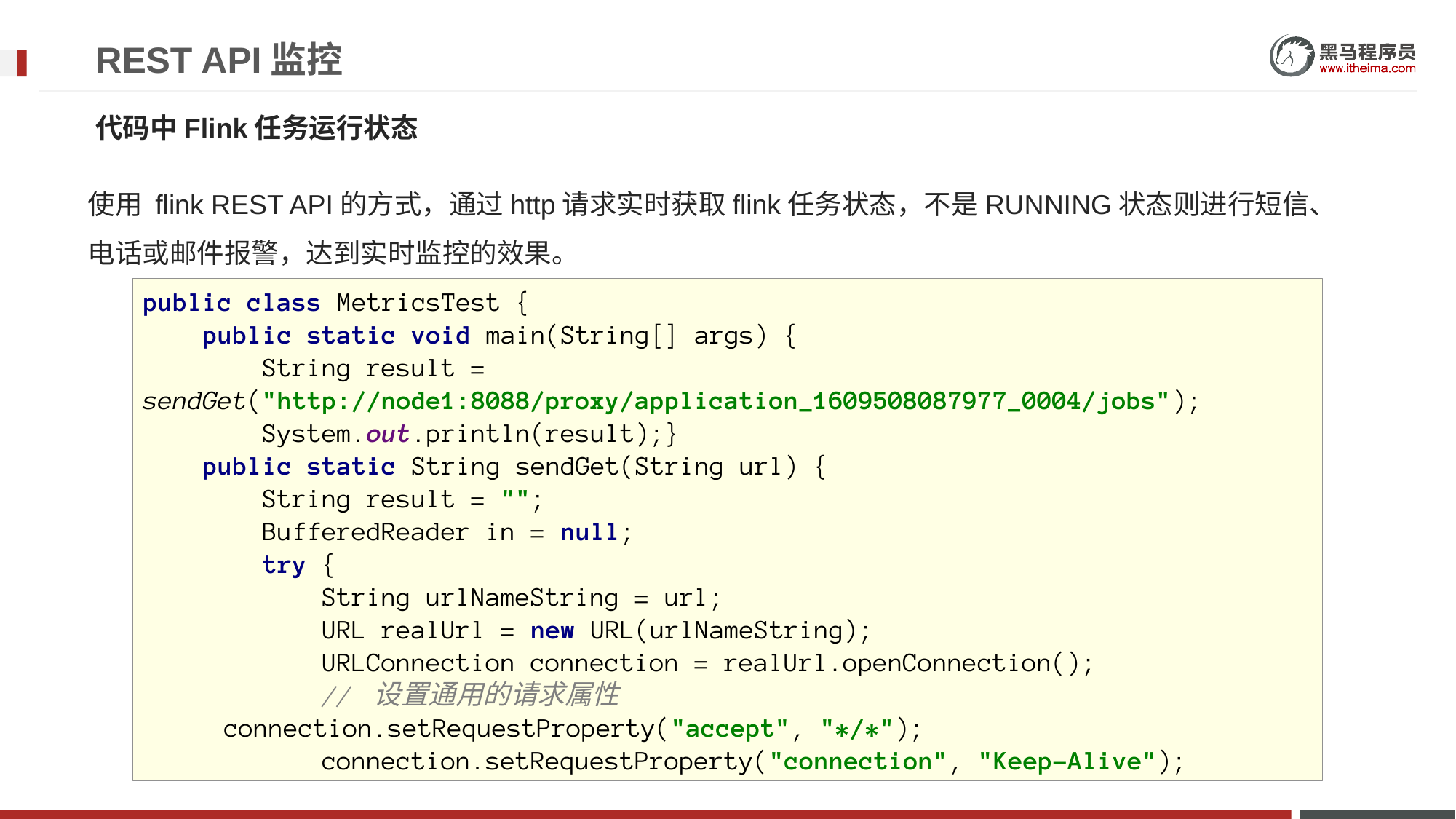

# REST API监控
代码中Flink任务运行状态
使用 flink REST API的方式，通过http请求实时获取flink任务状态，不是RUNNING状态则进行短信、电话或邮件报警，达到实时监控的效果。
public class MetricsTest {
    public static void main(String[] args) {
        String result = sendGet("http://node1:8088/proxy/application_1609508087977_0004/jobs");
        System.out.println(result);}
    public static String sendGet(String url) {
        String result = "";
        BufferedReader in = null;
        try {
            String urlNameString = url;
            URL realUrl = new URL(urlNameString);
            URLConnection connection = realUrl.openConnection();
            // 设置通用的请求属性
            connection.setRequestProperty("accept", "*/*");
            connection.setRequestProperty("connection", "Keep-Alive");